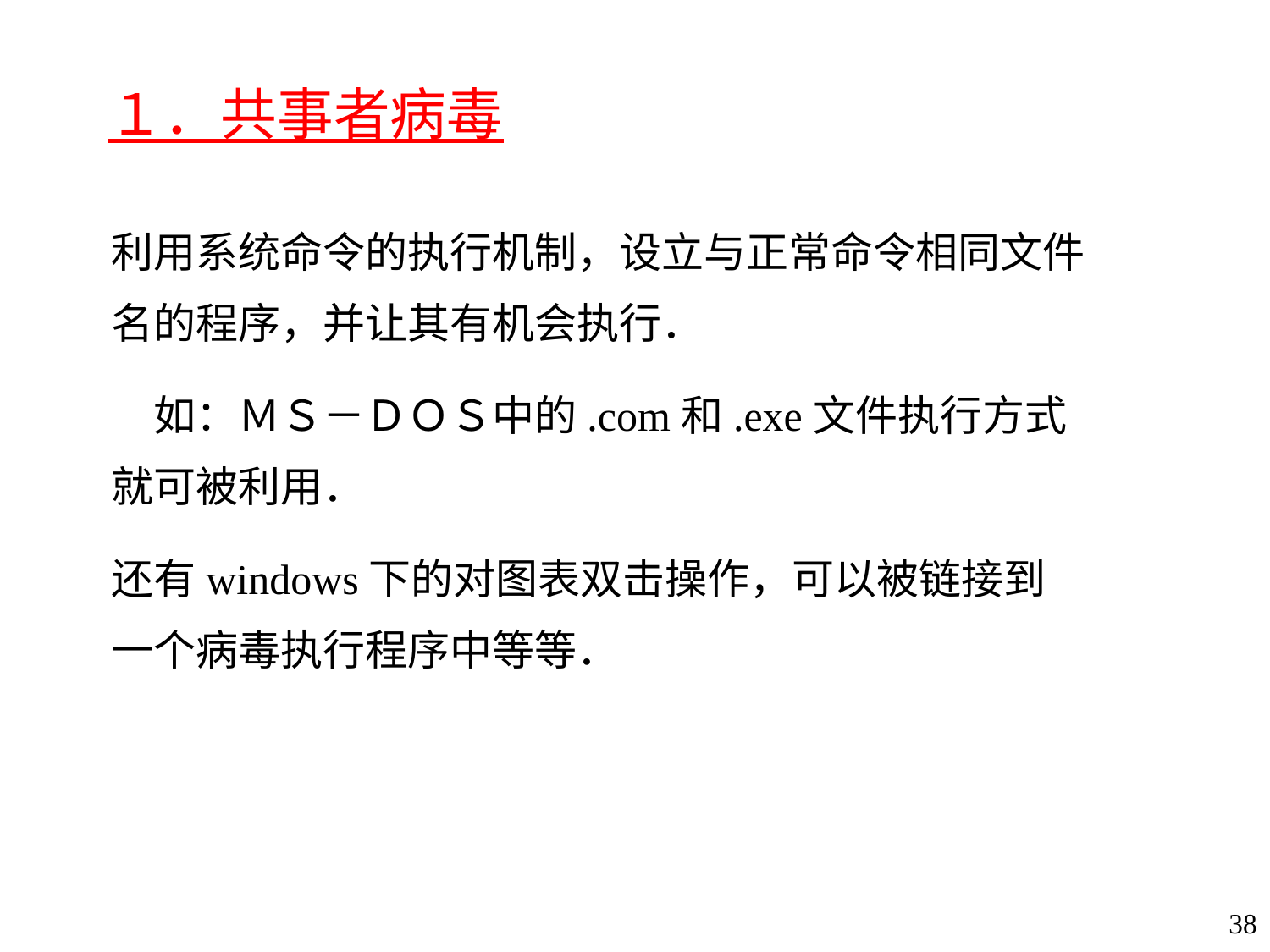

１．共事者病毒
利用系统命令的执行机制，设立与正常命令相同文件名的程序，并让其有机会执行．
　如：ＭＳ－ＤＯＳ中的.com和.exe文件执行方式就可被利用．
还有windows下的对图表双击操作，可以被链接到一个病毒执行程序中等等．
38